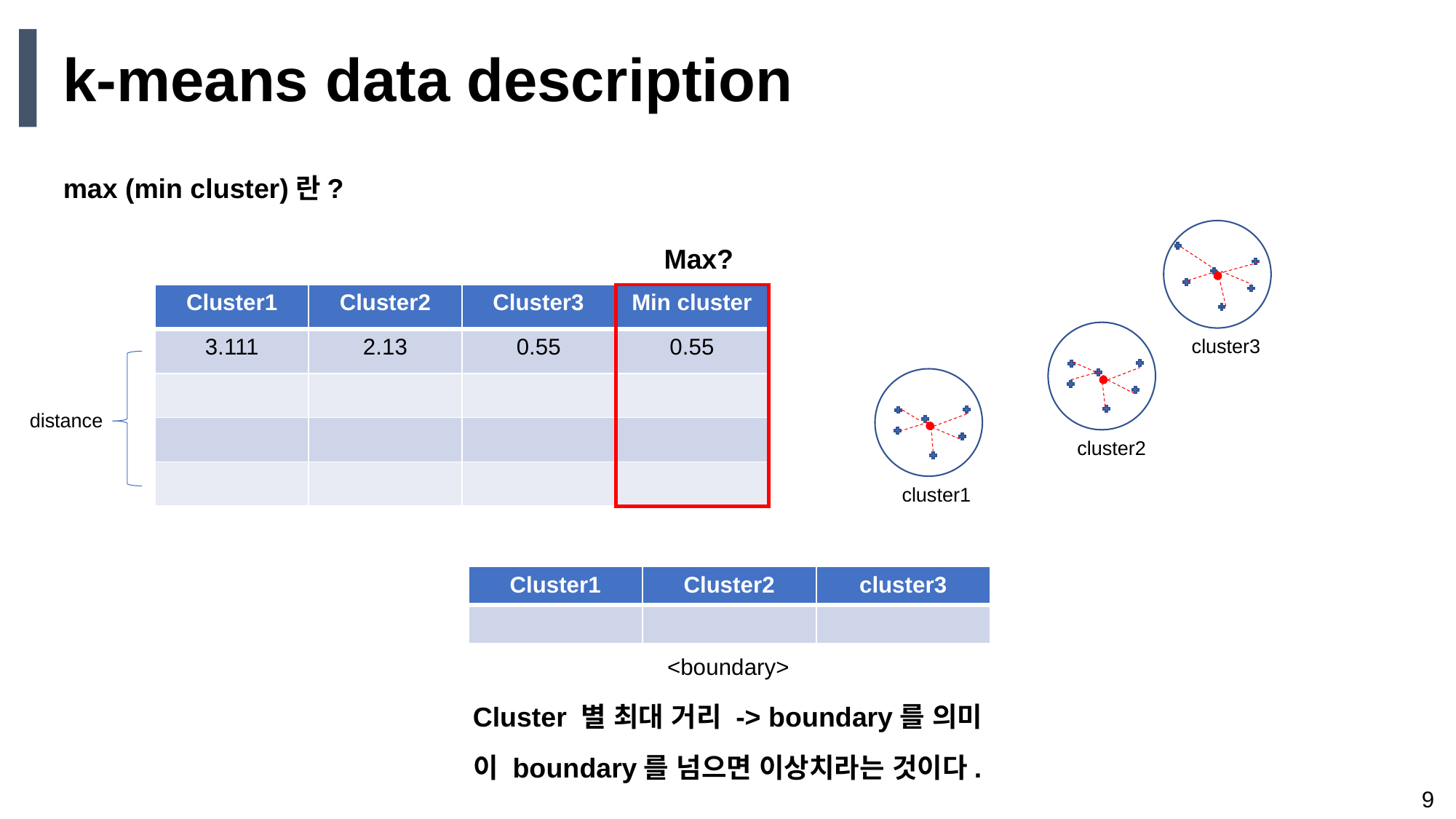

k-means data description
max (min cluster)란?

Max?

| Cluster1 | Cluster2 | Cluster3 | Min cluster |
| --- | --- | --- | --- |
| 3.111 | 2.13 | 0.55 | 0.55 |
|  |  |  |  |
|  |  |  |  |
|  |  |  |  |

cluster3

distance

cluster2

cluster1
| Cluster1 | Cluster2 | cluster3 |
| --- | --- | --- |
|  |  |  |
<boundary>
Cluster 별 최대 거리 -> boundary를 의미

이 boundary를 넘으면 이상치라는 것이다.
9